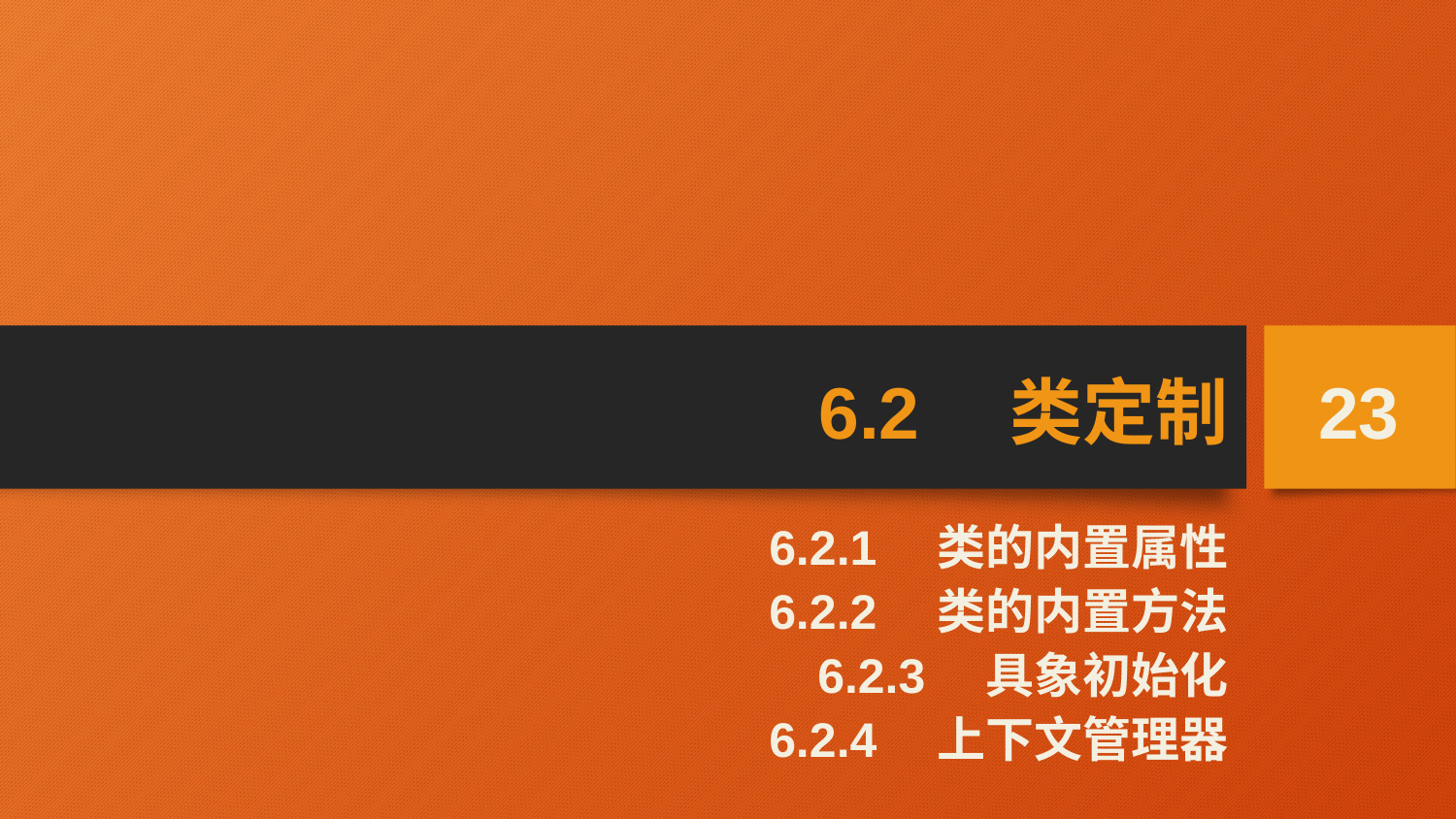

# 6.2　类定制
23
6.2.1　类的内置属性
6.2.2　类的内置方法
6.2.3　具象初始化
6.2.4　上下文管理器